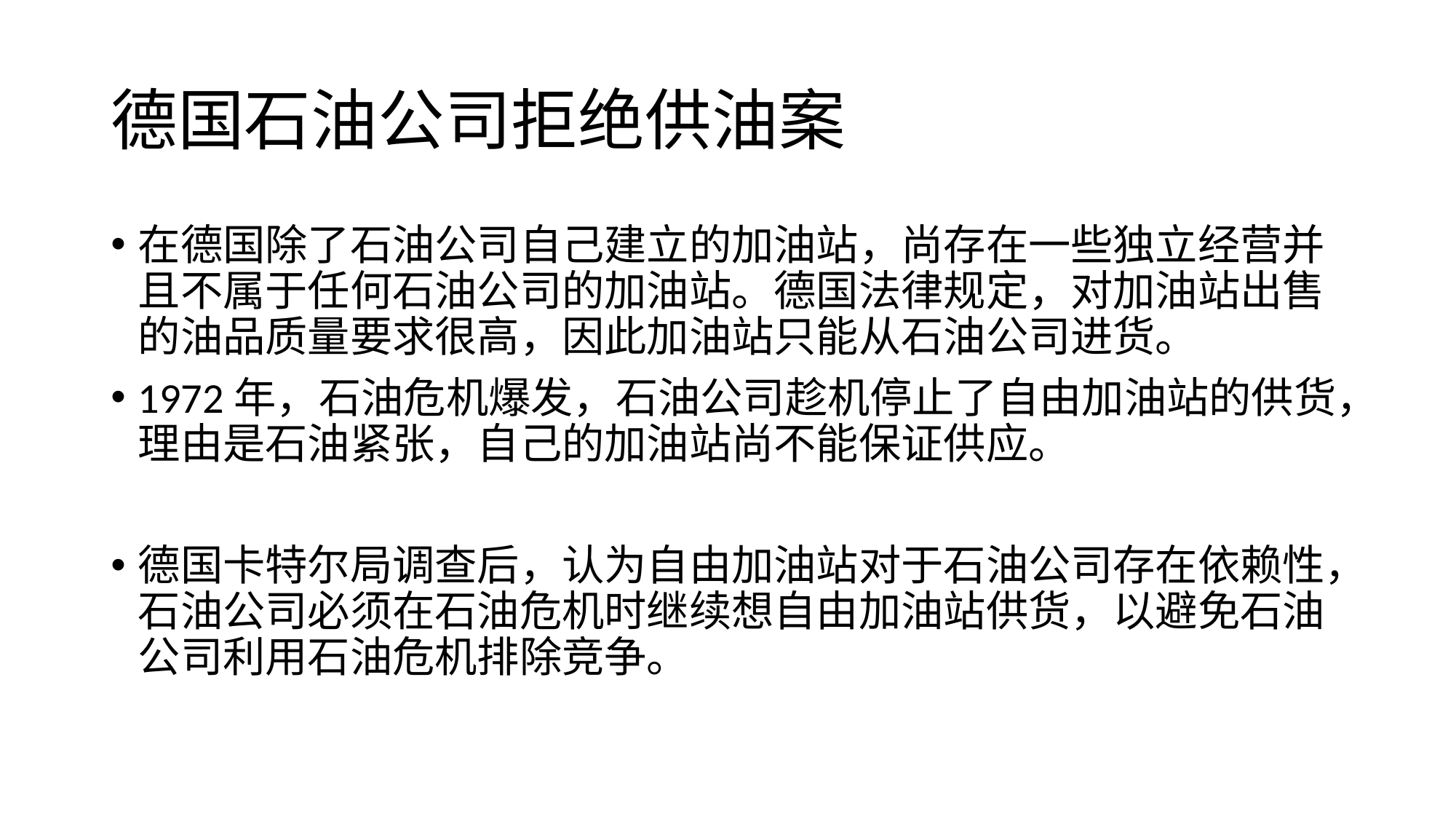

# 德国石油公司拒绝供油案
在德国除了石油公司自己建立的加油站，尚存在一些独立经营并且不属于任何石油公司的加油站。德国法律规定，对加油站出售的油品质量要求很高，因此加油站只能从石油公司进货。
1972年，石油危机爆发，石油公司趁机停止了自由加油站的供货，理由是石油紧张，自己的加油站尚不能保证供应。

德国卡特尔局调查后，认为自由加油站对于石油公司存在依赖性，石油公司必须在石油危机时继续想自由加油站供货，以避免石油公司利用石油危机排除竞争。